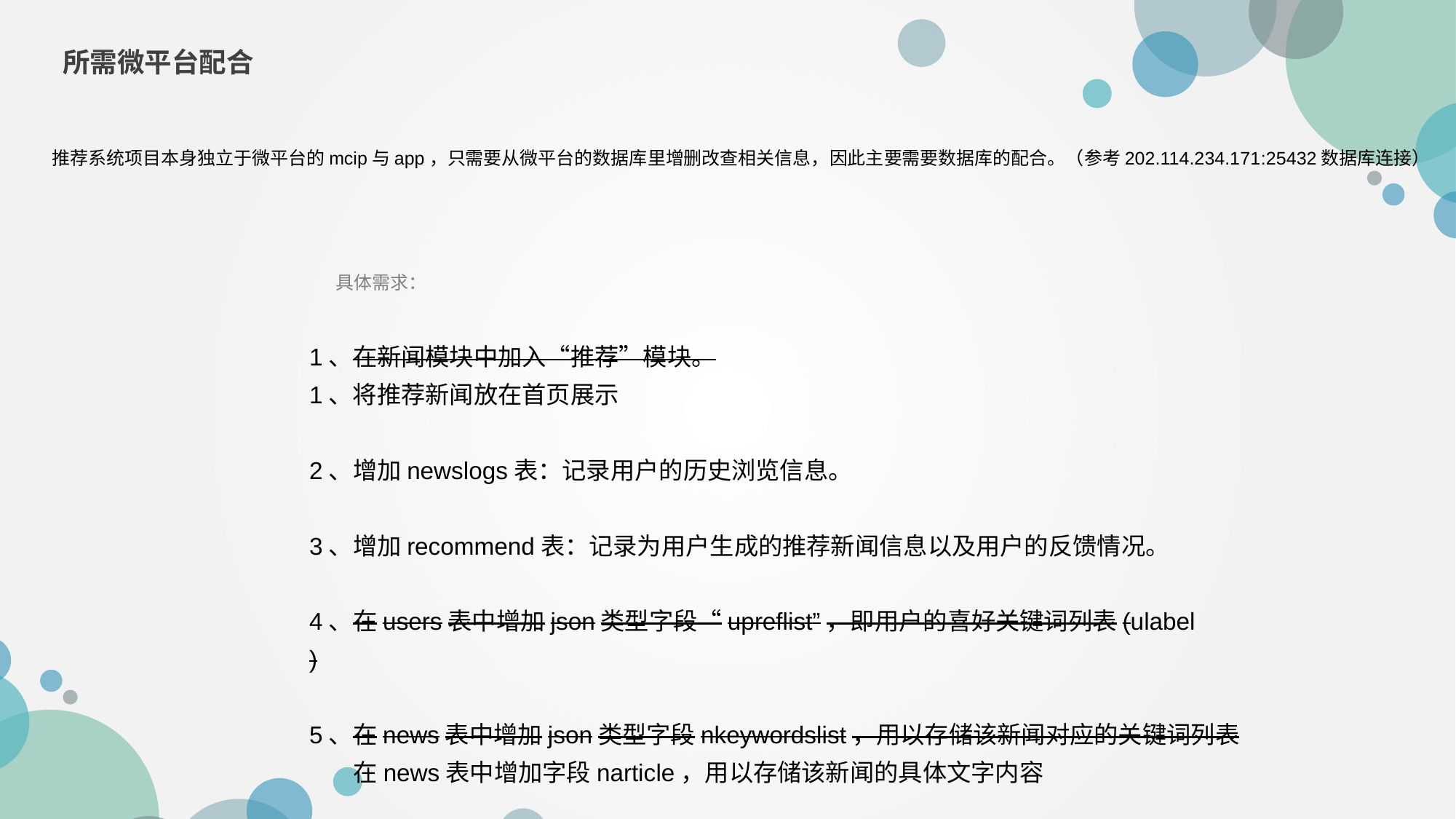

所需微平台配合
推荐系统项目本身独立于微平台的mcip与app，只需要从微平台的数据库里增删改查相关信息，因此主要需要数据库的配合。（参考202.114.234.171:25432数据库连接）
具体需求：
1、在新闻模块中加入“推荐”模块。
1、将推荐新闻放在首页展示

2、增加newslogs表：记录用户的历史浏览信息。

3、增加recommend表：记录为用户生成的推荐新闻信息以及用户的反馈情况。

4、在users表中增加json类型字段“upreflist”，即用户的喜好关键词列表(ulabel
)

5、在news表中增加json类型字段nkeywordslist，用以存储该新闻对应的关键词列表
       在news表中增加字段narticle，用以存储该新闻的具体文字内容